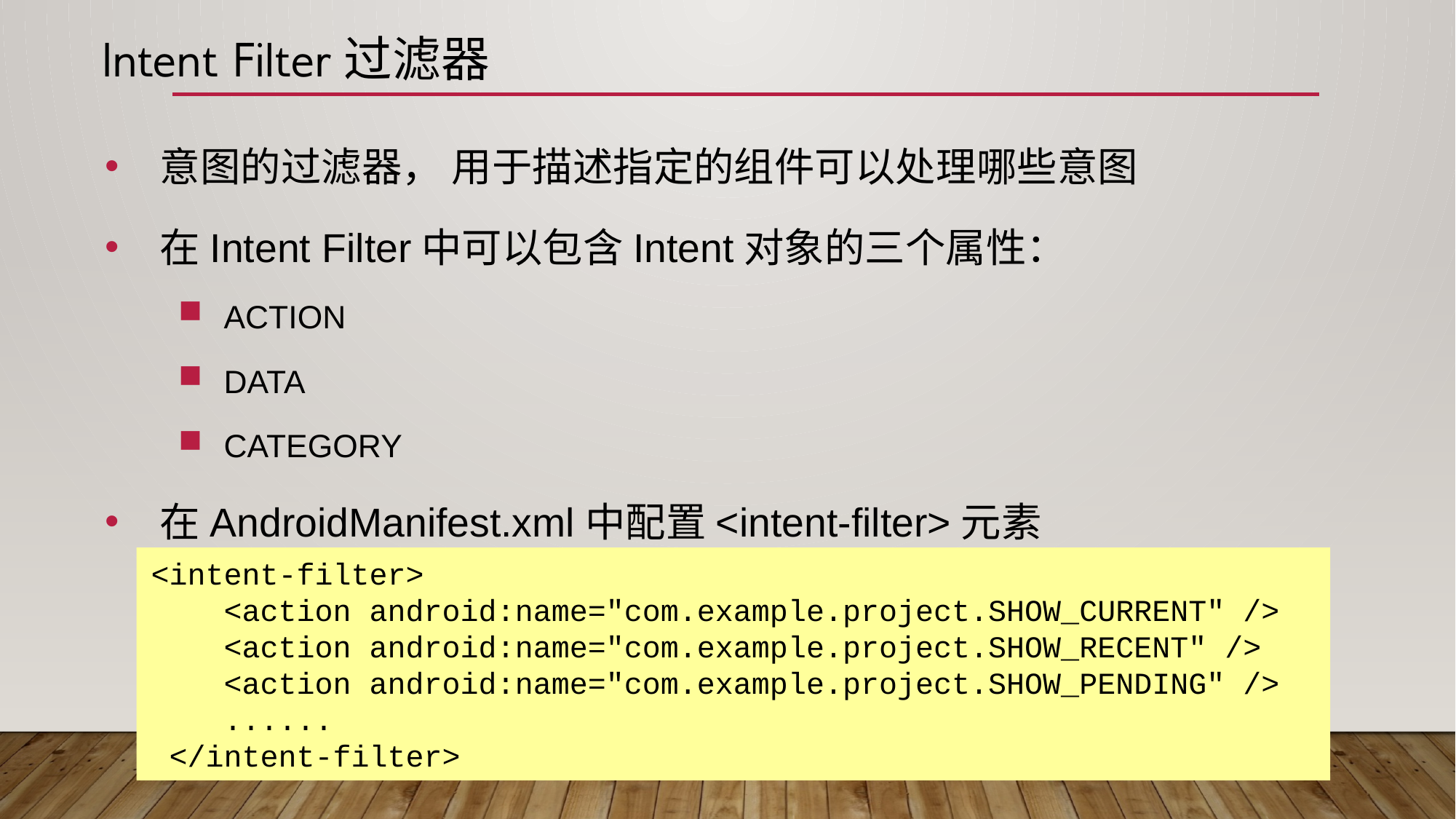

# Intent Filter过滤器
意图的过滤器， 用于描述指定的组件可以处理哪些意图
在Intent Filter中可以包含Intent对象的三个属性：
ACTION
DATA
CATEGORY
在AndroidManifest.xml中配置<intent-filter>元素

<intent-filter>
    <action android:name="com.example.project.SHOW_CURRENT" />
    <action android:name="com.example.project.SHOW_RECENT" />
    <action android:name="com.example.project.SHOW_PENDING" />
    ......
 </intent-filter>